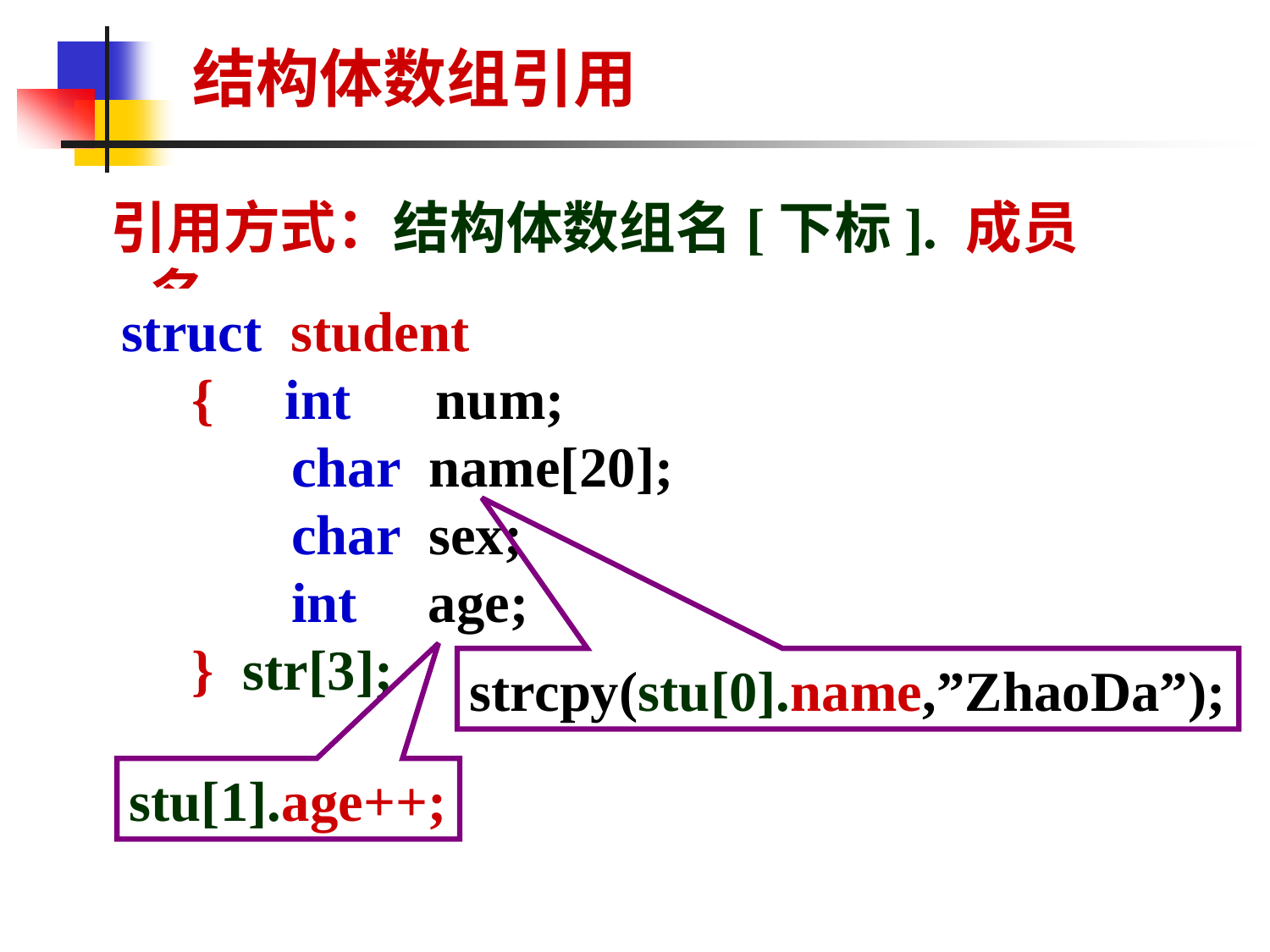

结构体数组引用
引用方式：结构体数组名[下标]. 成员名

 struct  student
      {     int      num;
             char  name[20];
             char  sex;
             int     age;
      }  str[3];
strcpy(stu[0].name,”ZhaoDa”);
stu[1].age++;